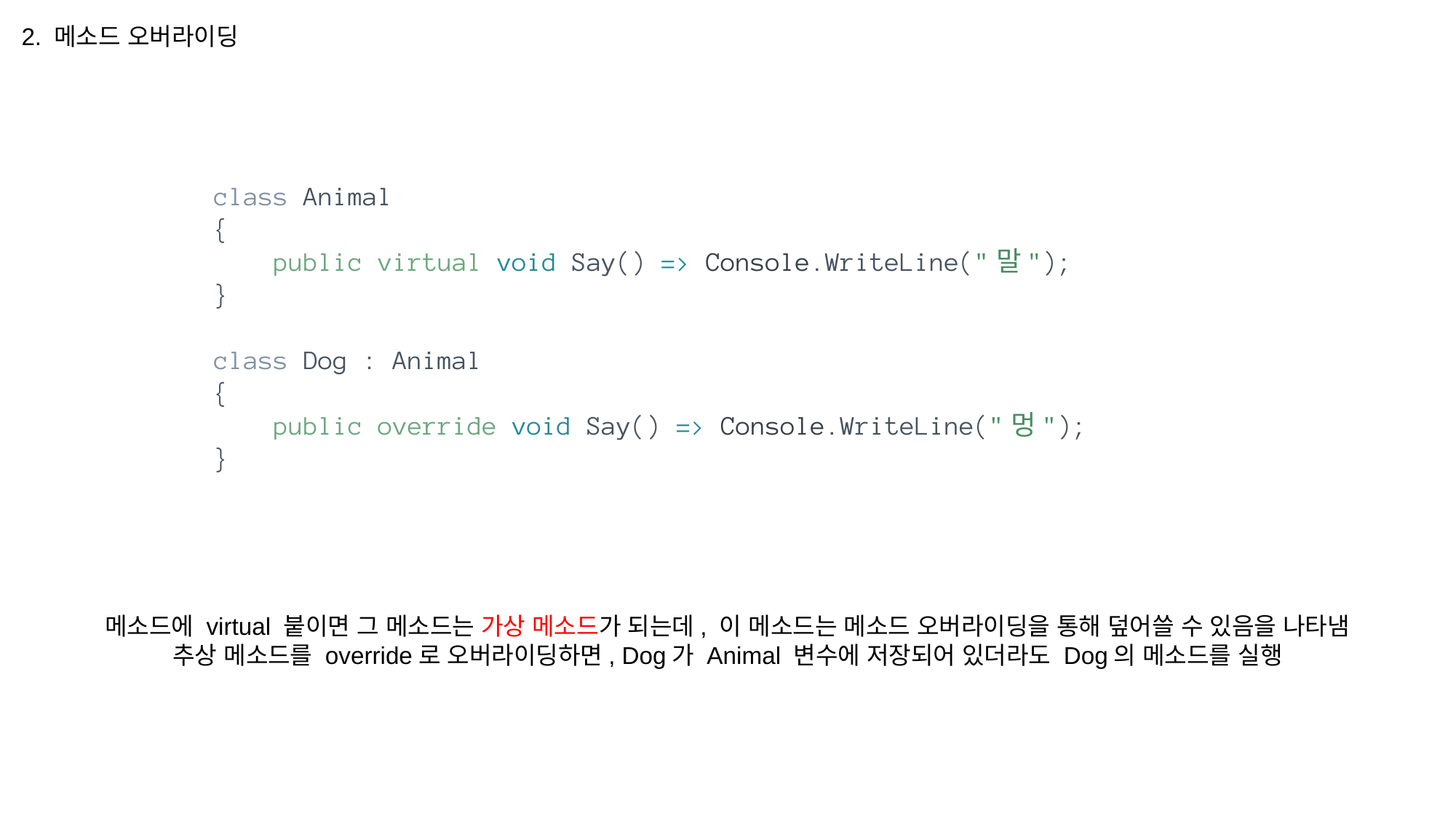

2. 메소드 오버라이딩
class Animal
{
    public virtual void Say() => Console.WriteLine("말");
}
class Dog : Animal
{
    public override void Say() => Console.WriteLine("멍");
}
메소드에 virtual 붙이면 그 메소드는 가상 메소드가 되는데, 이 메소드는 메소드 오버라이딩을 통해 덮어쓸 수 있음을 나타냄
추상 메소드를 override로 오버라이딩하면, Dog가 Animal 변수에 저장되어 있더라도 Dog의 메소드를 실행